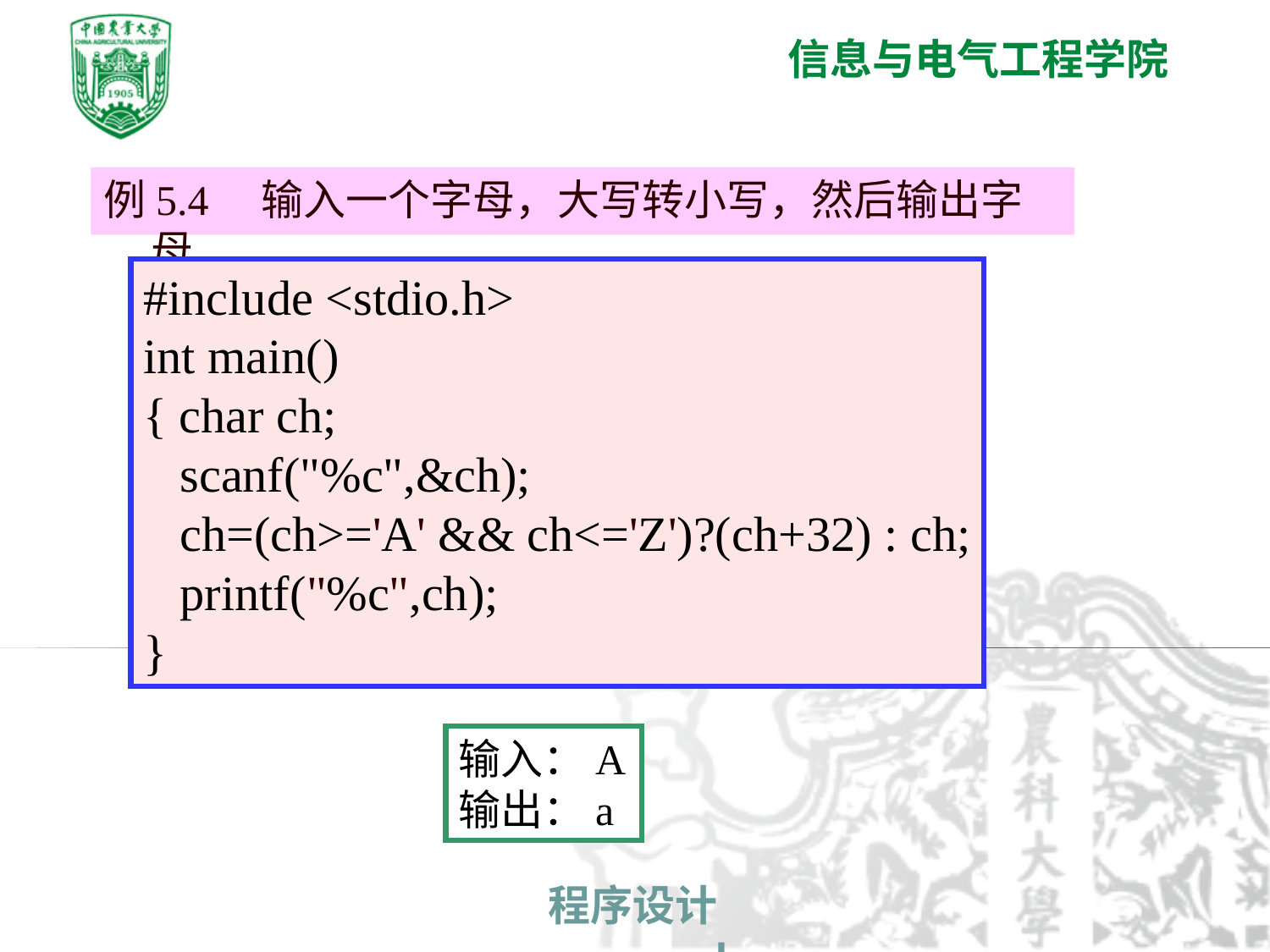

例5.4    输入一个字母，大写转小写，然后输出字母
 #include <stdio.h>
 int main()
 { char ch;
    scanf("%c",&ch);
    ch=(ch>='A' && ch<='Z')?(ch+32) : ch;
    printf("%c",ch);
 }
输入：A
输出：a